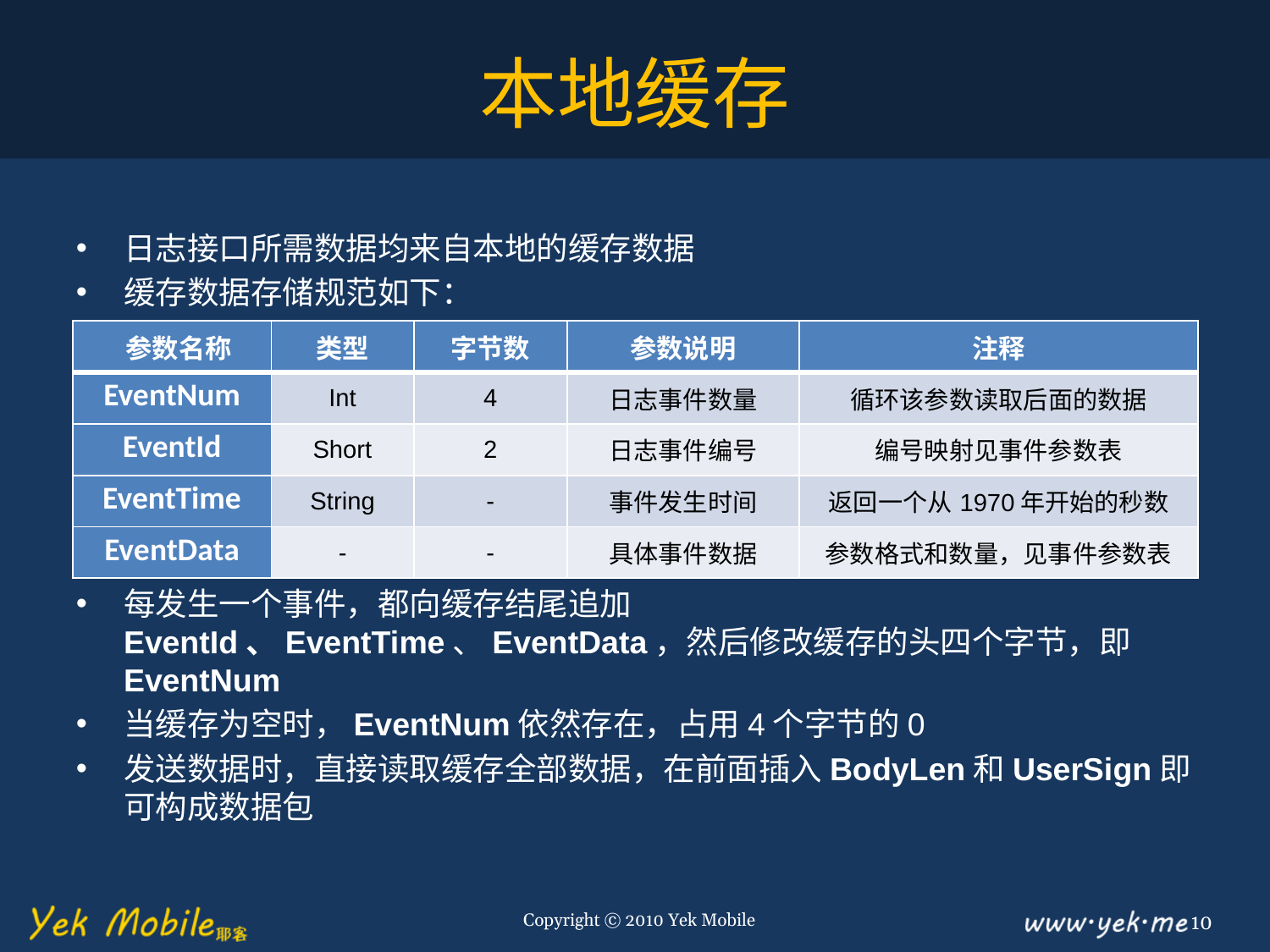

# 本地缓存
日志接口所需数据均来自本地的缓存数据
缓存数据存储规范如下：

每发生一个事件，都向缓存结尾追加EventId、EventTime、EventData，然后修改缓存的头四个字节，即EventNum
当缓存为空时，EventNum依然存在，占用4个字节的0
发送数据时，直接读取缓存全部数据，在前面插入BodyLen和UserSign即可构成数据包

| 参数名称 | 类型 | 字节数 | 参数说明 | 注释 |
| --- | --- | --- | --- | --- |
| EventNum | Int | 4 | 日志事件数量 | 循环该参数读取后面的数据 |
| EventId | Short | 2 | 日志事件编号 | 编号映射见事件参数表 |
| EventTime | String | - | 事件发生时间 | 返回一个从1970年开始的秒数 |
| EventData | - | - | 具体事件数据 | 参数格式和数量，见事件参数表 |